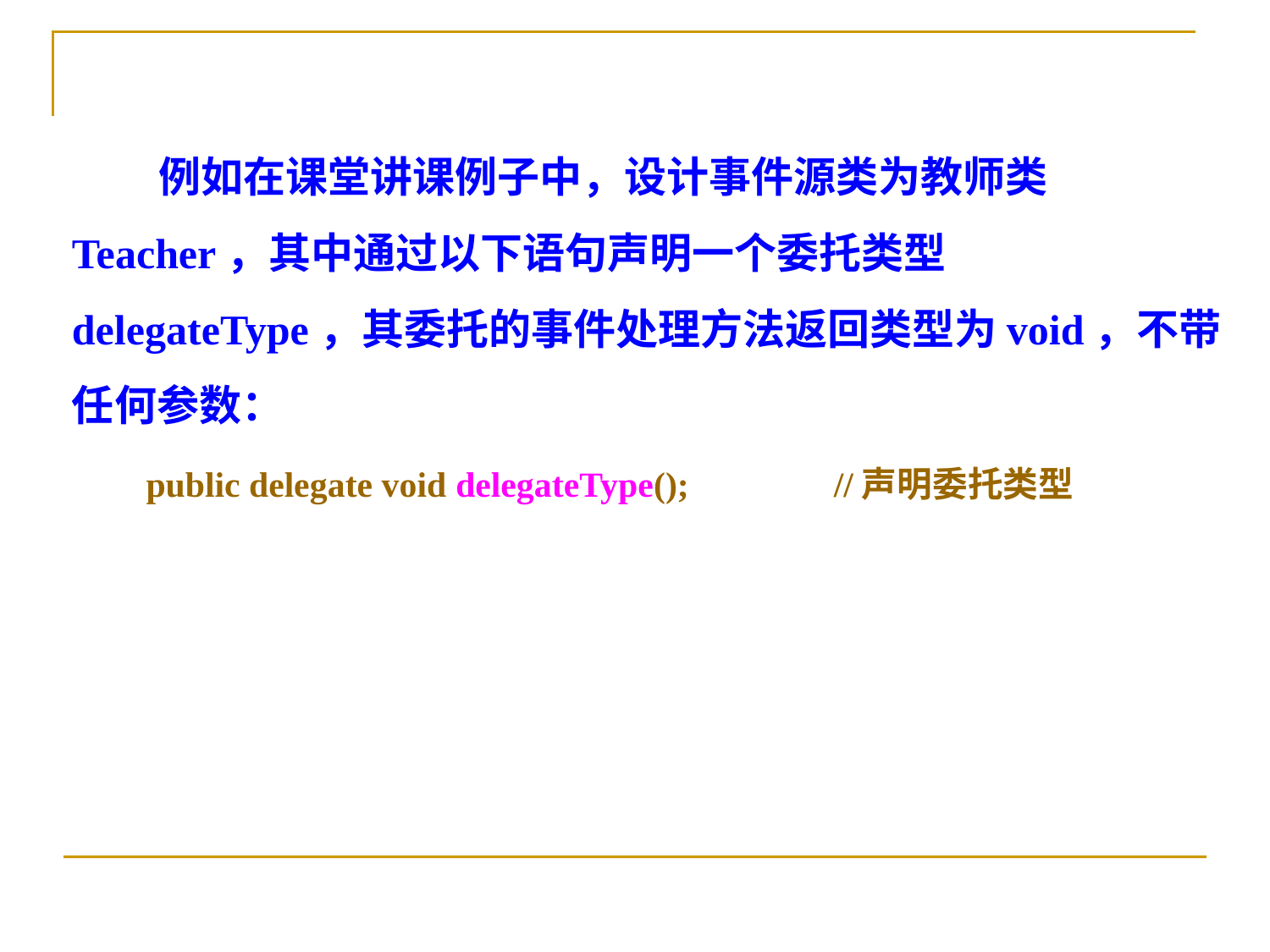

例如在课堂讲课例子中，设计事件源类为教师类Teacher，其中通过以下语句声明一个委托类型delegateType，其委托的事件处理方法返回类型为void，不带任何参数：
       public delegate void delegateType();		//声明委托类型